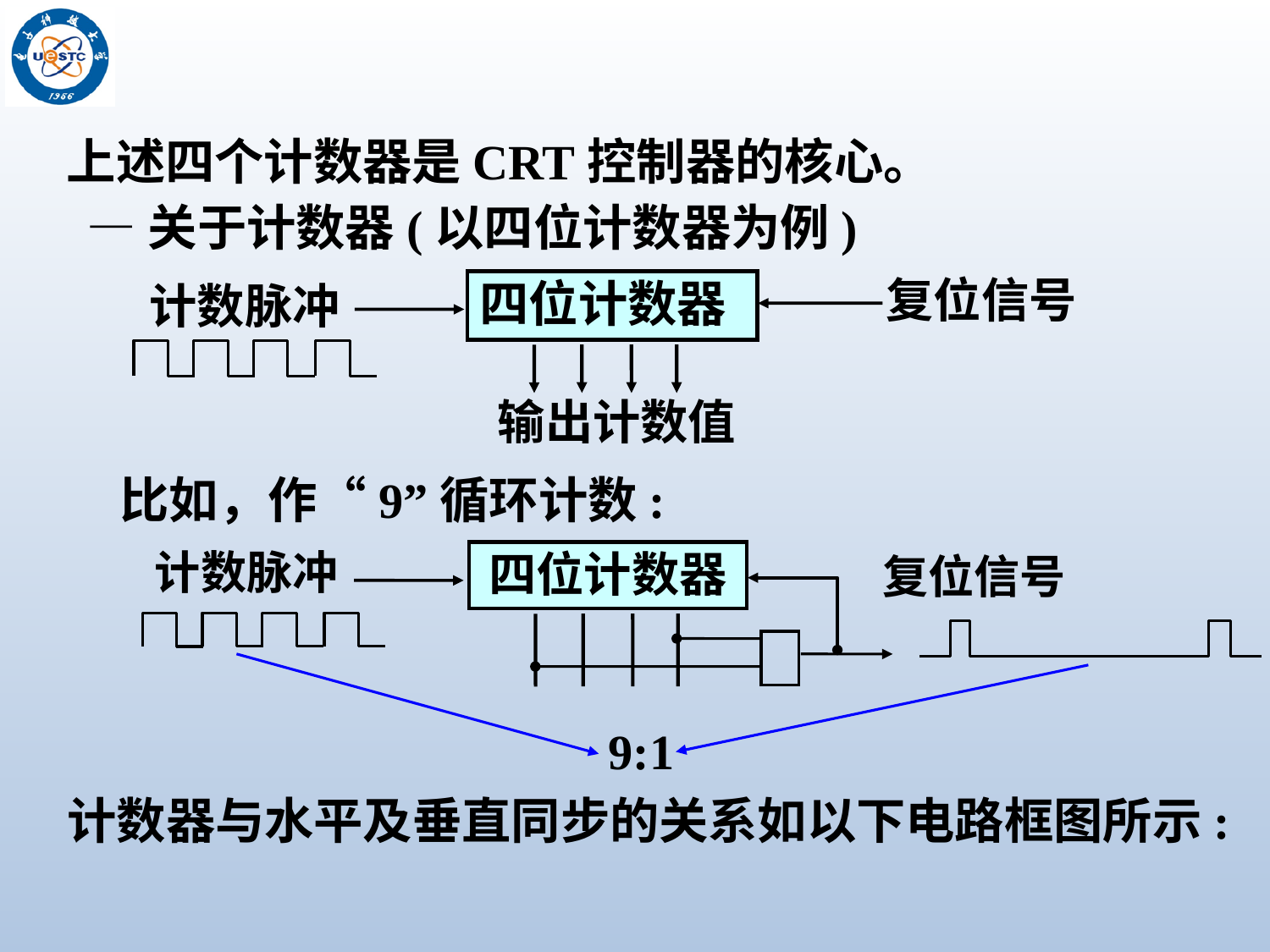

上述四个计数器是CRT控制器的核心。
—关于计数器(以四位计数器为例)
复位信号
计数脉冲
四位计数器

输出计数值
比如，作“9”循环计数:
计数脉冲
四位计数器

复位信号

9:1
计数器与水平及垂直同步的关系如以下电路框图所示: